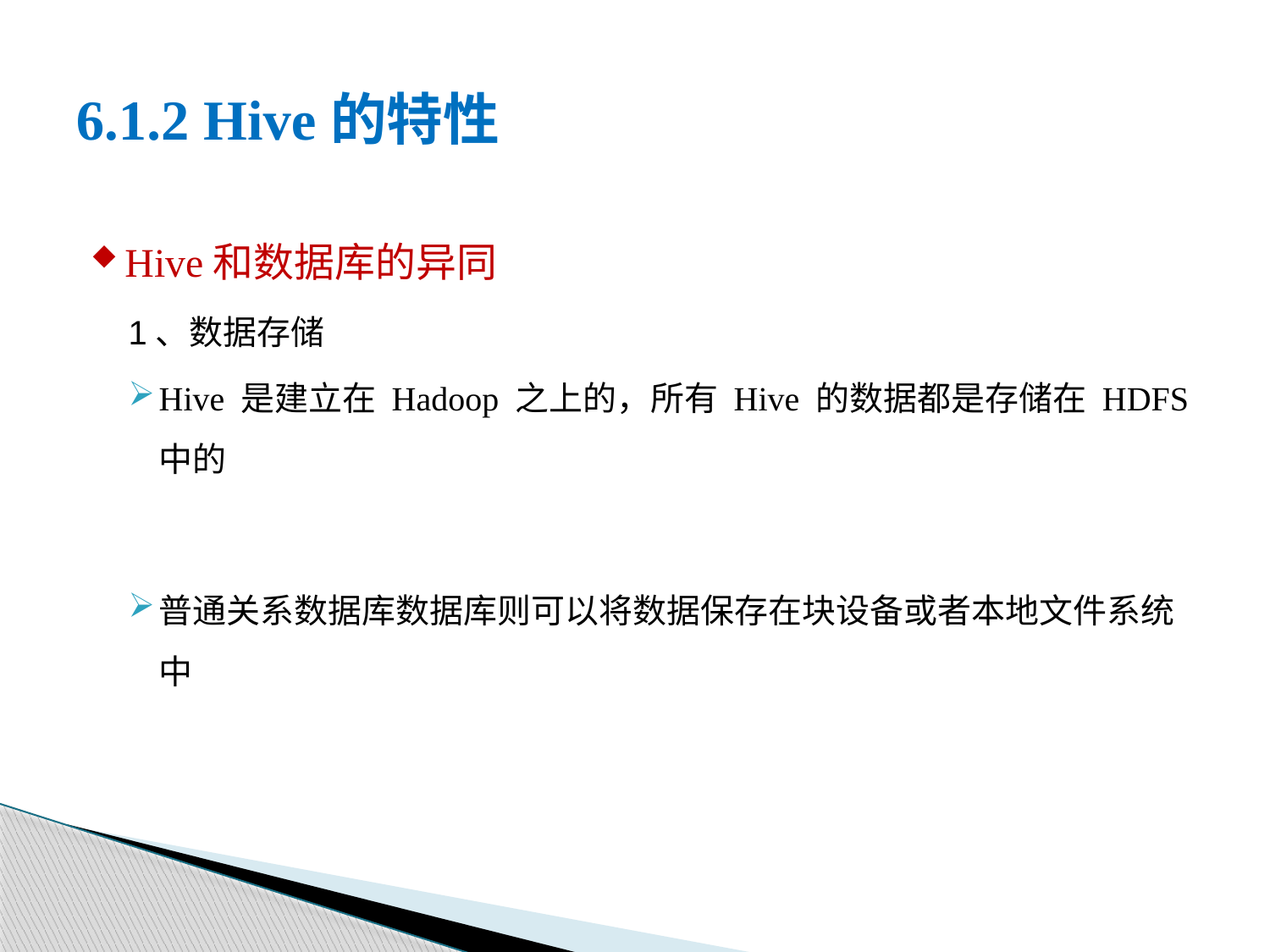

# 6.1.2 Hive的特性
Hive和数据库的异同
1、数据存储
Hive 是建立在 Hadoop 之上的，所有 Hive 的数据都是存储在 HDFS 中的

普通关系数据库数据库则可以将数据保存在块设备或者本地文件系统中